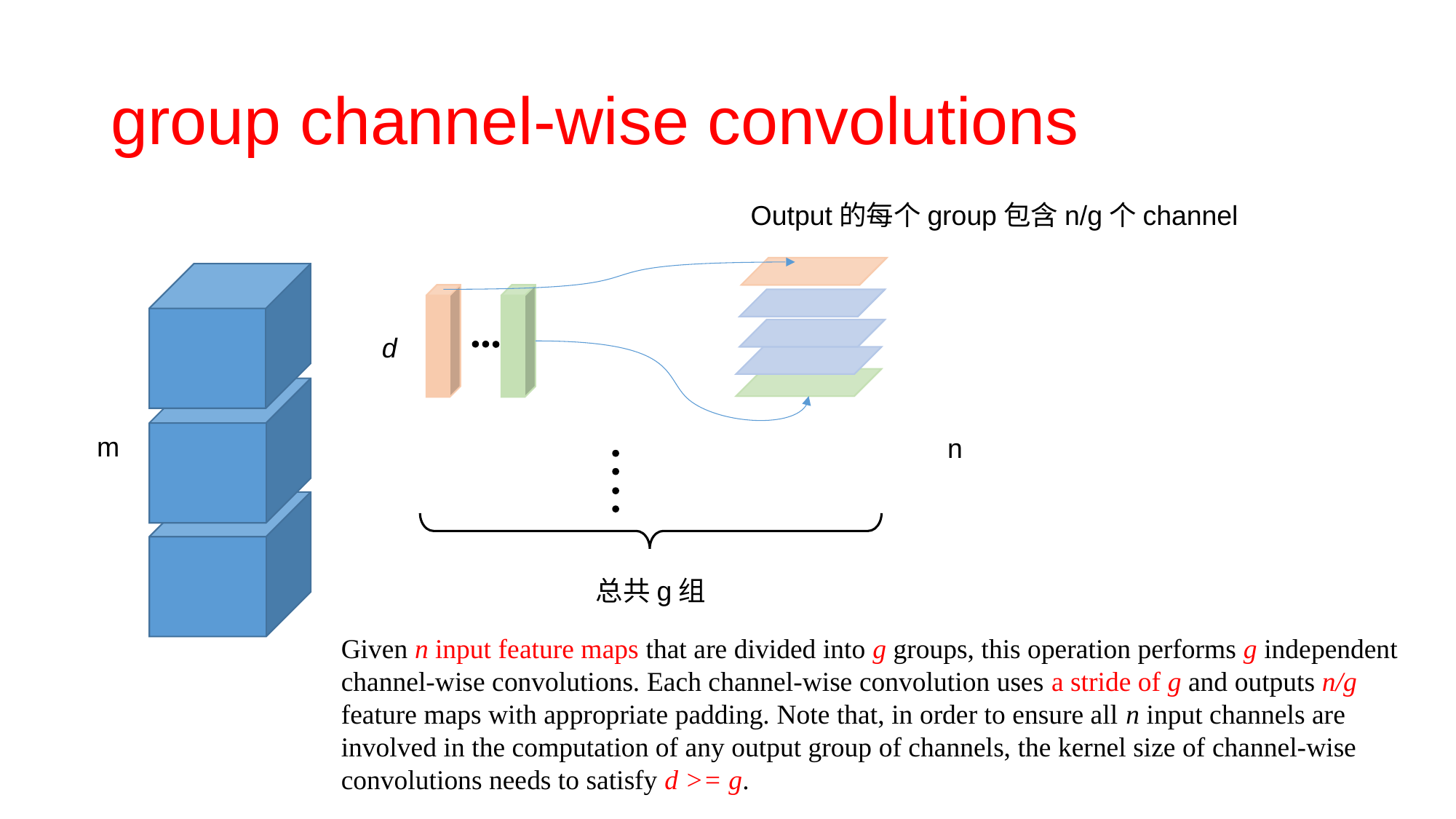

# group channel-wise convolutions
Output的每个group包含n/g个channel

d

m
n

总共g组
Given n input feature maps that are divided into g groups, this operation performs g independent channel-wise convolutions. Each channel-wise convolution uses a stride of g and outputs n/g feature maps with appropriate padding. Note that, in order to ensure all n input channels are involved in the computation of any output group of channels, the kernel size of channel-wise convolutions needs to satisfy d >= g.